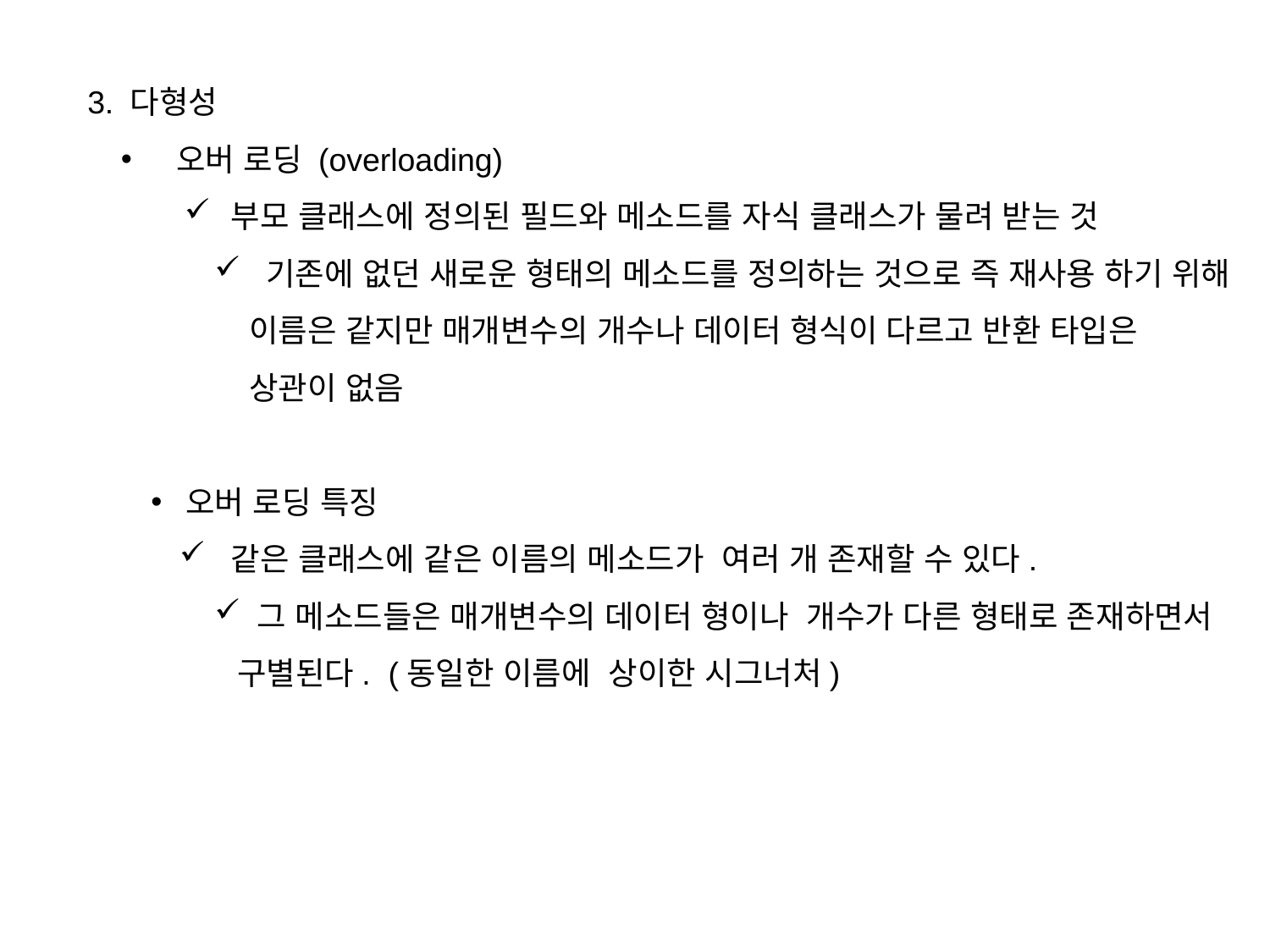

3. 다형성
  오버 로딩 (overloading)
 부모 클래스에 정의된 필드와 메소드를 자식 클래스가 물려 받는 것
 기존에 없던 새로운 형태의 메소드를 정의하는 것으로 즉 재사용 하기 위해 이름은 같지만 매개변수의 개수나 데이터 형식이 다르고 반환 타입은 상관이 없음

오버 로딩 특징
 같은 클래스에 같은 이름의 메소드가  여러 개 존재할 수 있다.
 그 메소드들은 매개변수의 데이터 형이나  개수가 다른 형태로 존재하면서  구별된다.  (동일한 이름에  상이한 시그너처)